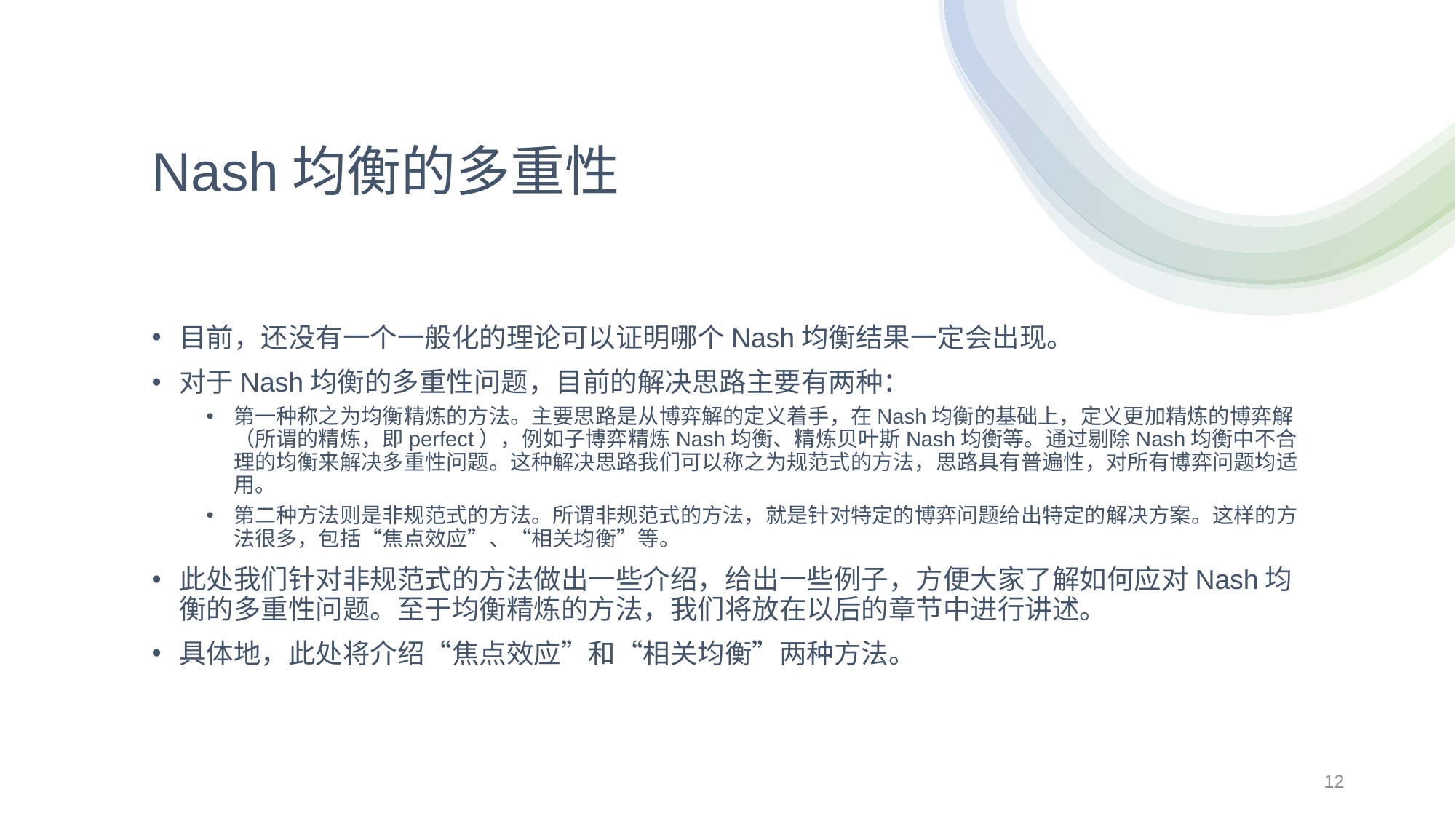

# Nash均衡的多重性
目前，还没有一个一般化的理论可以证明哪个Nash均衡结果一定会出现。
对于Nash均衡的多重性问题，目前的解决思路主要有两种：
第一种称之为均衡精炼的方法。主要思路是从博弈解的定义着手，在Nash均衡的基础上，定义更加精炼的博弈解（所谓的精炼，即perfect），例如子博弈精炼Nash均衡、精炼贝叶斯Nash均衡等。通过剔除Nash均衡中不合理的均衡来解决多重性问题。这种解决思路我们可以称之为规范式的方法，思路具有普遍性，对所有博弈问题均适用。
第二种方法则是非规范式的方法。所谓非规范式的方法，就是针对特定的博弈问题给出特定的解决方案。这样的方法很多，包括“焦点效应”、“相关均衡”等。
此处我们针对非规范式的方法做出一些介绍，给出一些例子，方便大家了解如何应对Nash均衡的多重性问题。至于均衡精炼的方法，我们将放在以后的章节中进行讲述。
具体地，此处将介绍“焦点效应”和“相关均衡”两种方法。
12